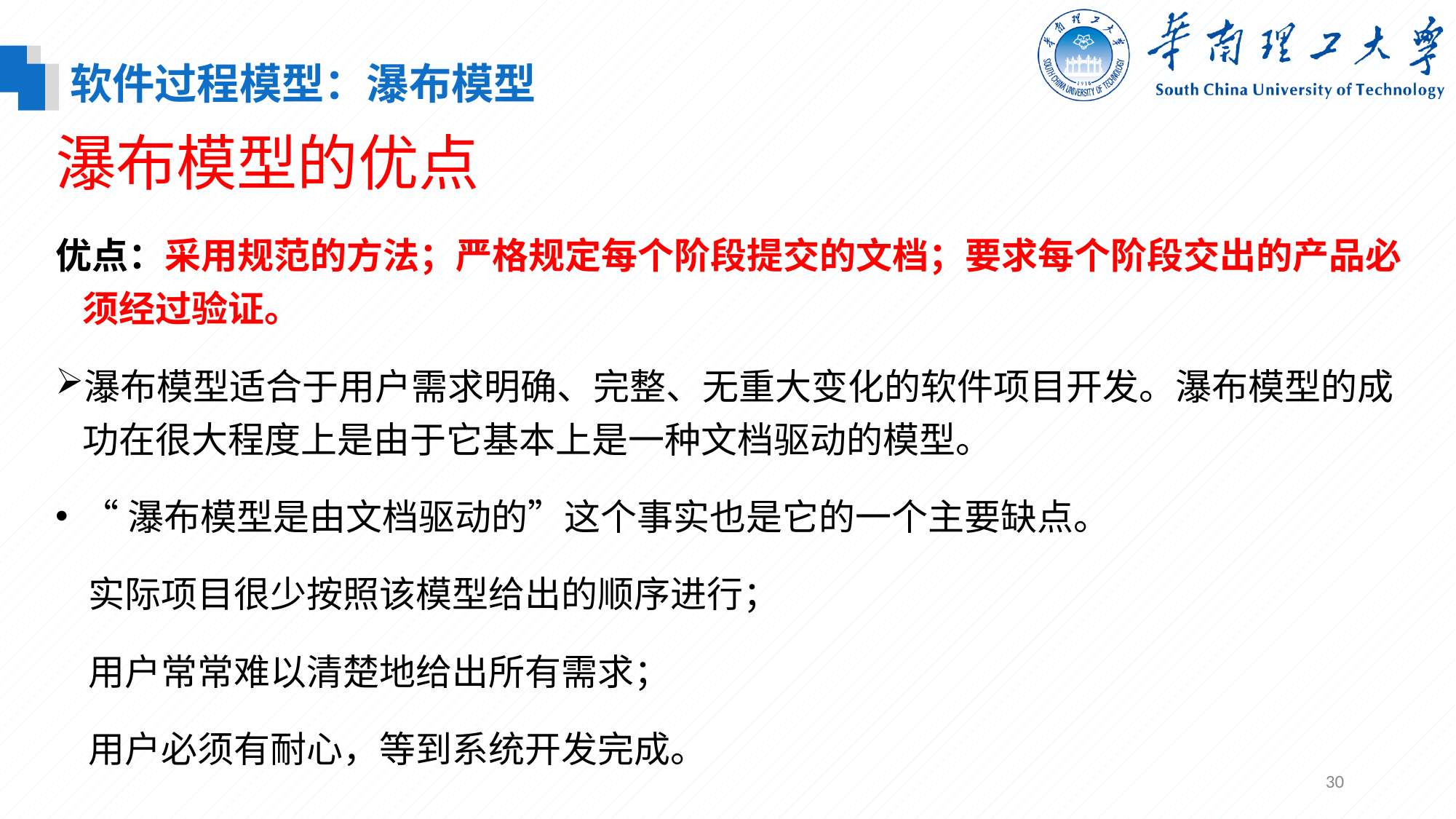

软件过程模型：瀑布模型
# 瀑布模型的优点
优点：采用规范的方法；严格规定每个阶段提交的文档；要求每个阶段交出的产品必须经过验证。
瀑布模型适合于用户需求明确、完整、无重大变化的软件项目开发。瀑布模型的成功在很大程度上是由于它基本上是一种文档驱动的模型。
“瀑布模型是由文档驱动的”这个事实也是它的一个主要缺点。
   实际项目很少按照该模型给出的顺序进行；
   用户常常难以清楚地给出所有需求；
   用户必须有耐心，等到系统开发完成。
30